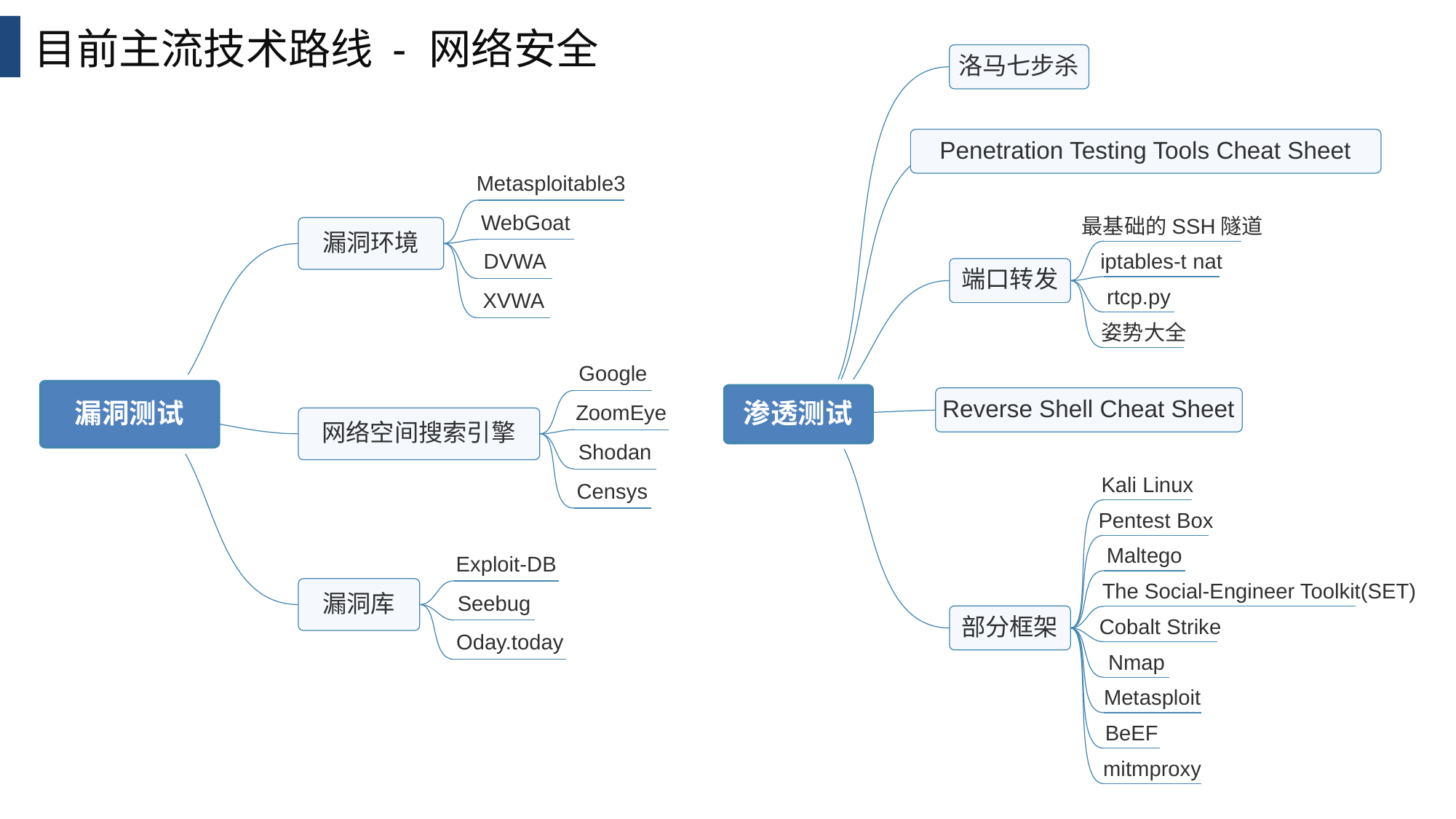

目前主流技术路线 - 网络安全
洛马七步杀
Penetration Testing Tools Cheat Sheet
最基础的SSH隧道

iptables-t nat
端口转发

rtcp.py

姿势大全

渗透测试
Reverse Shell Cheat Sheet

Kali Linux
Pentest Box

Maltego

          The Social-Engineer Toolkit(SET)

部分框架
Cobalt Strike

Nmap

Metasploit

BeEF
mitmproxy
Metasploitable3
WebGoat
漏洞环境

DVWA

XVWA

Google
漏洞测试
ZoomEye
网络空间搜索引擎

Shodan

Censys

Exploit-DB
漏洞库
Seebug

Oday.today